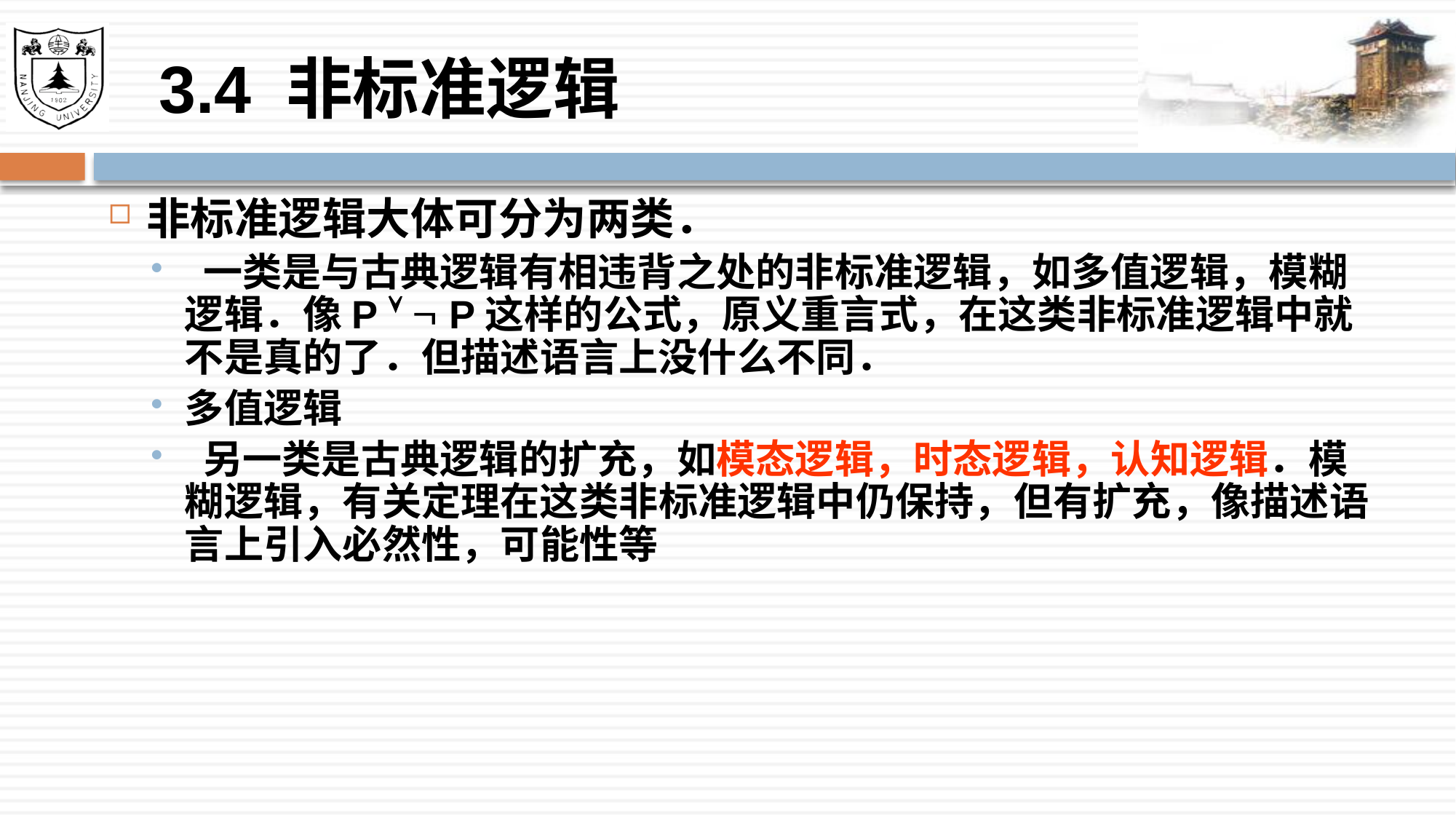

# 3.4 非标准逻辑
非标准逻辑大体可分为两类．
 一类是与古典逻辑有相违背之处的非标准逻辑，如多值逻辑，模糊逻辑．像P ∨ ¬ P这样的公式，原义重言式，在这类非标准逻辑中就不是真的了．但描述语言上没什么不同．
多值逻辑
 另一类是古典逻辑的扩充，如模态逻辑，时态逻辑，认知逻辑．模糊逻辑，有关定理在这类非标准逻辑中仍保持，但有扩充，像描述语言上引入必然性，可能性等